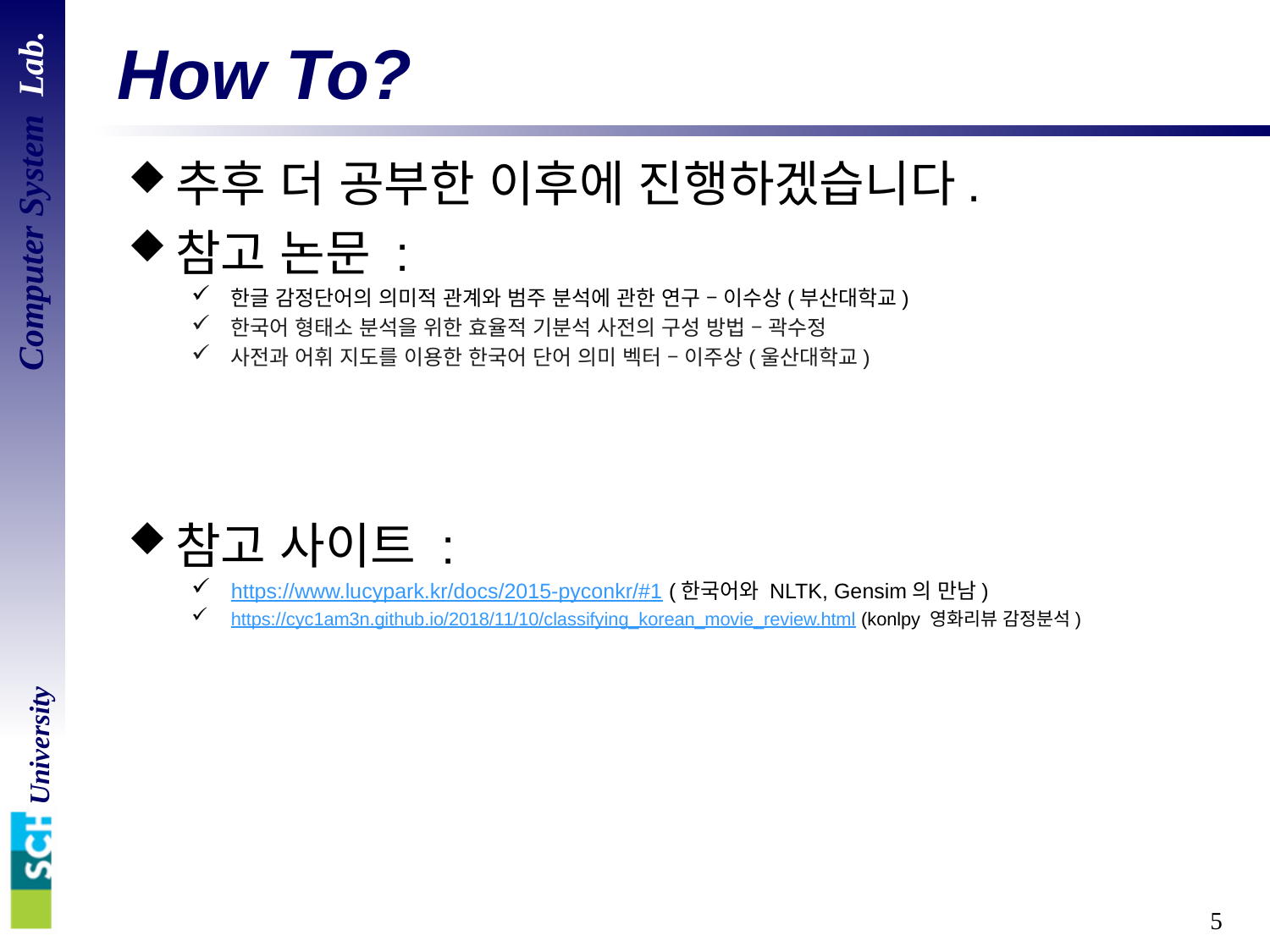

# How To?
추후 더 공부한 이후에 진행하겠습니다.
참고 논문 :
한글 감정단어의 의미적 관계와 범주 분석에 관한 연구 – 이수상(부산대학교)
한국어 형태소 분석을 위한 효율적 기분석 사전의 구성 방법 – 곽수정
사전과 어휘 지도를 이용한 한국어 단어 의미 벡터 – 이주상(울산대학교)

참고 사이트 :
https://www.lucypark.kr/docs/2015-pyconkr/#1 (한국어와 NLTK, Gensim의 만남)
https://cyc1am3n.github.io/2018/11/10/classifying_korean_movie_review.html (konlpy 영화리뷰 감정분석)